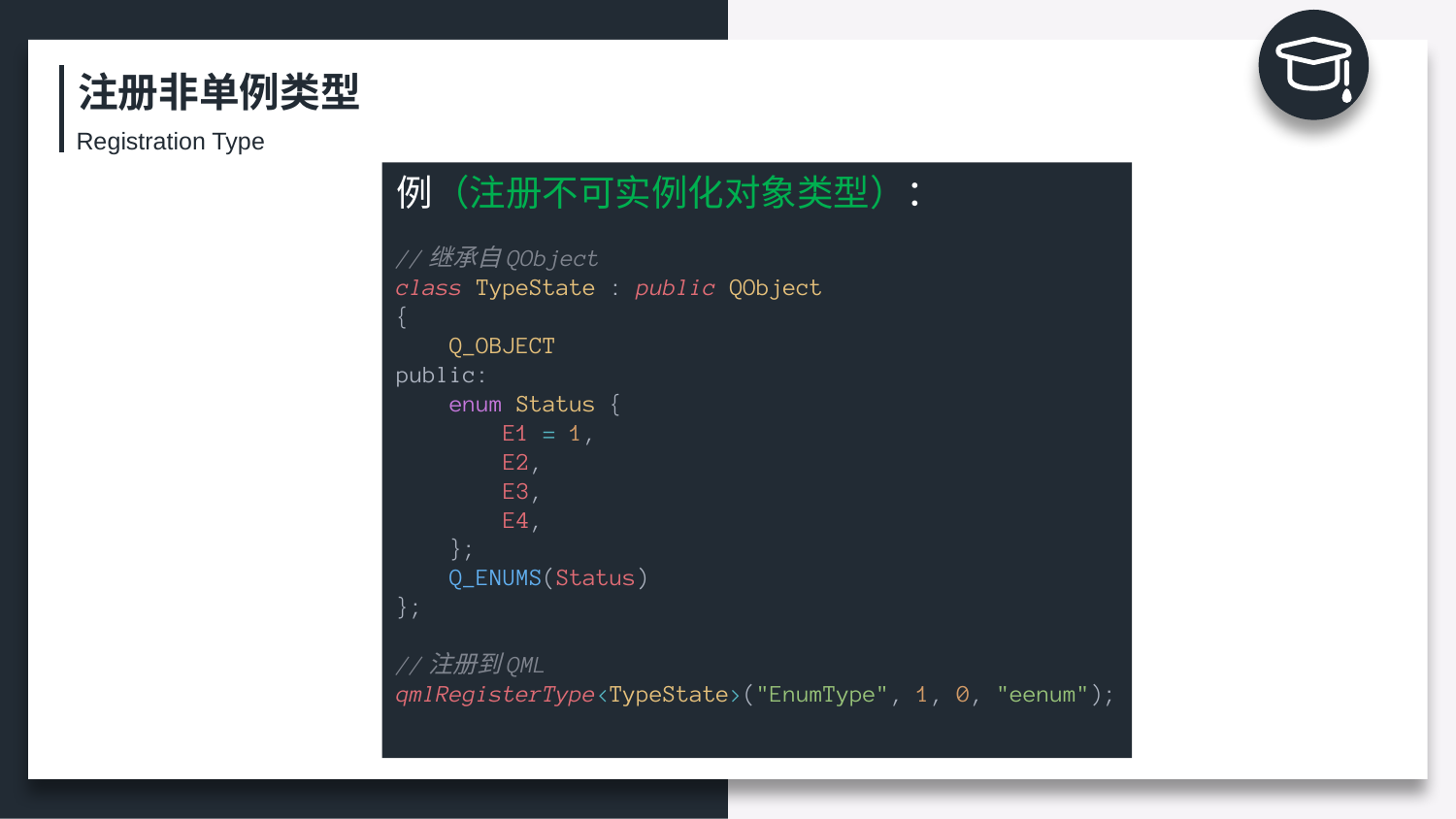

注册非单例类型
Registration Type
例（注册不可实例化对象类型）：

//继承自QObject
class TypeState : public QObject
{
    Q_OBJECT
public:
    enum Status {
        E1 = 1,
        E2,
        E3,
        E4,
    };
    Q_ENUMS(Status)
};
//注册到QML
qmlRegisterType<TypeState>("EnumType", 1, 0, "eenum");